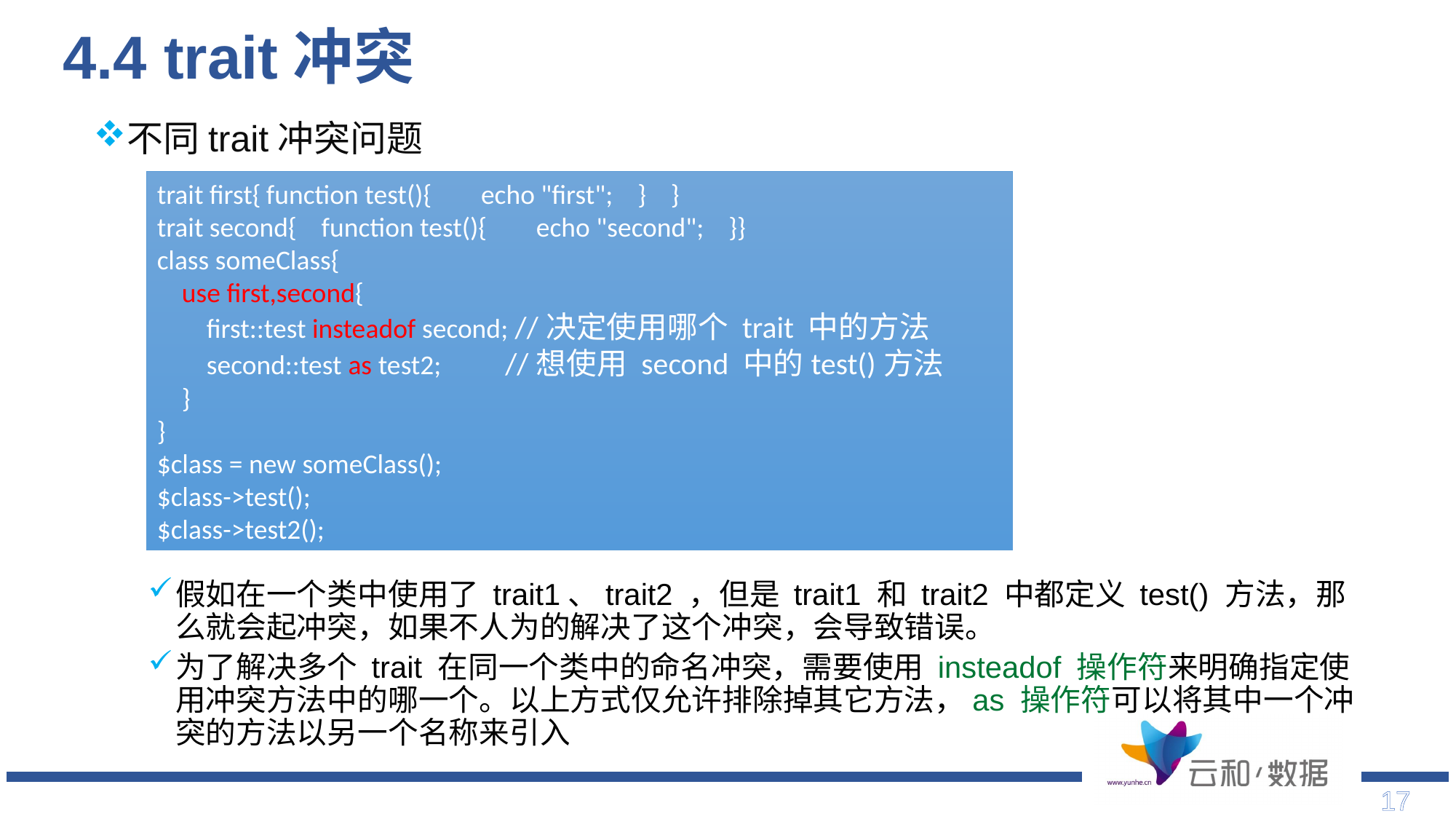

# 4.4 trait冲突
不同trait冲突问题

假如在一个类中使用了 trait1、trait2 ，但是 trait1 和 trait2 中都定义 test() 方法，那么就会起冲突，如果不人为的解决了这个冲突，会导致错误。
为了解决多个 trait 在同一个类中的命名冲突，需要使用 insteadof 操作符来明确指定使用冲突方法中的哪一个。以上方式仅允许排除掉其它方法，as 操作符可以将其中一个冲突的方法以另一个名称来引入
trait first{	function test(){        echo "first";    }    }
trait second{    function test(){        echo "second";    }}
class someClass{
    use first,second{
        first::test insteadof second; //决定使用哪个 trait 中的方法
        second::test as test2; 	   //想使用 second 中的test()方法
    }
}
$class = new someClass();
$class->test();
$class->test2();
17